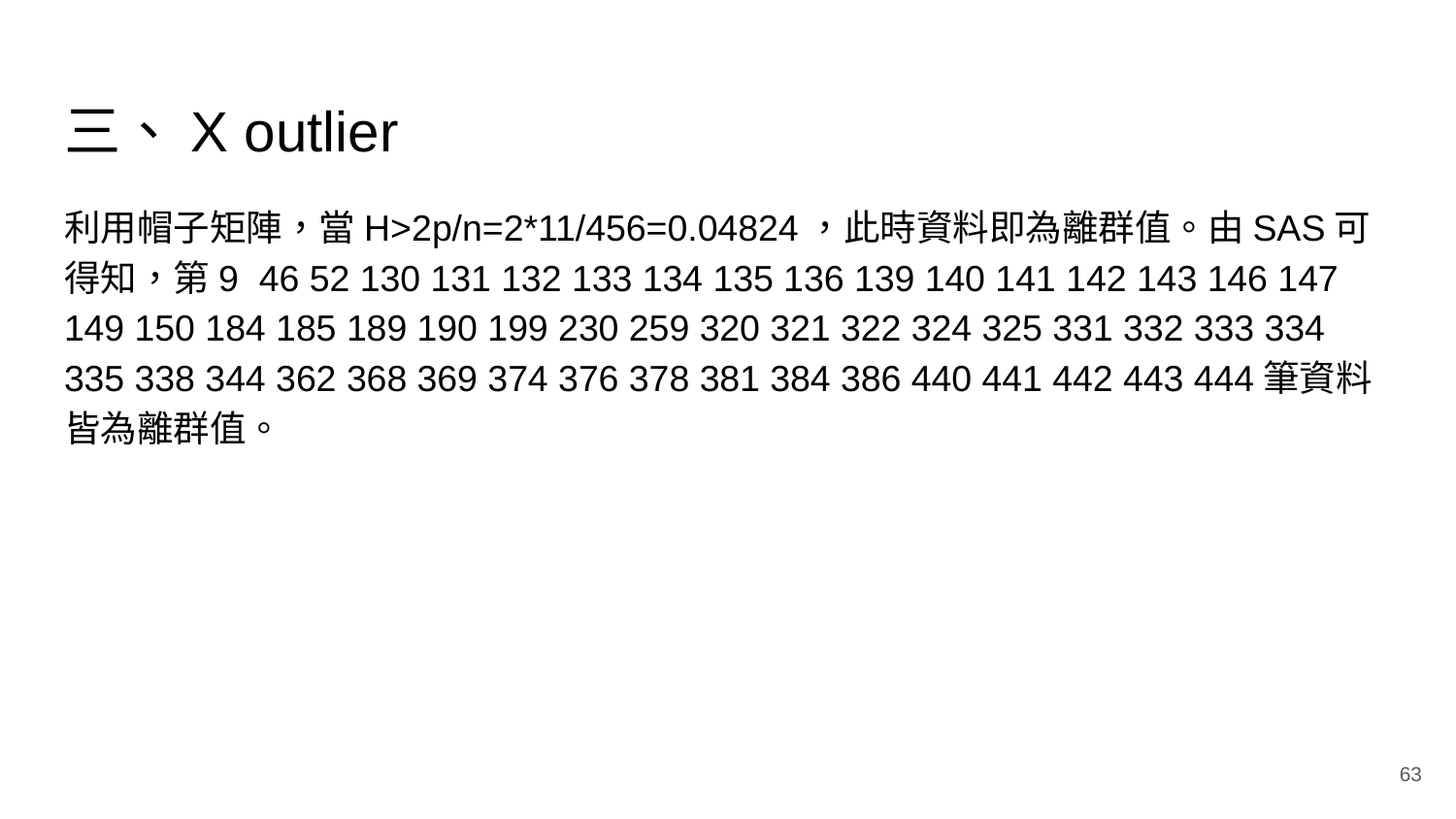

# 三、X outlier
利用帽子矩陣，當H>2p/n=2*11/456=0.04824，此時資料即為離群值。由SAS可得知，第9  46 52 130 131 132 133 134 135 136 139 140 141 142 143 146 147 149 150 184 185 189 190 199 230 259 320 321 322 324 325 331 332 333 334 335 338 344 362 368 369 374 376 378 381 384 386 440 441 442 443 444筆資料皆為離群值。
63